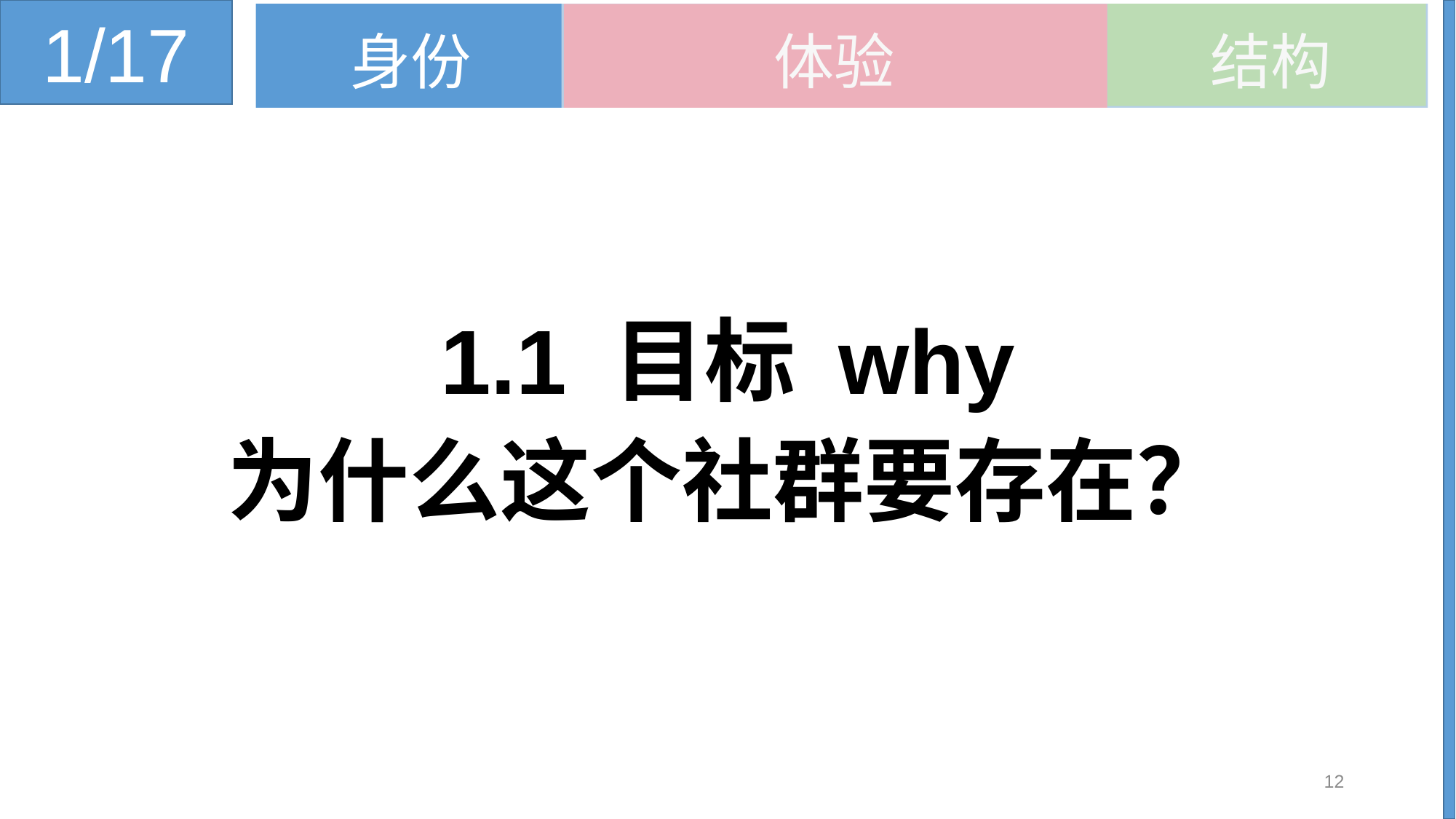

1/17

结构
身份
体验

# 1.1 目标 why
为什么这个社群要存在？
12